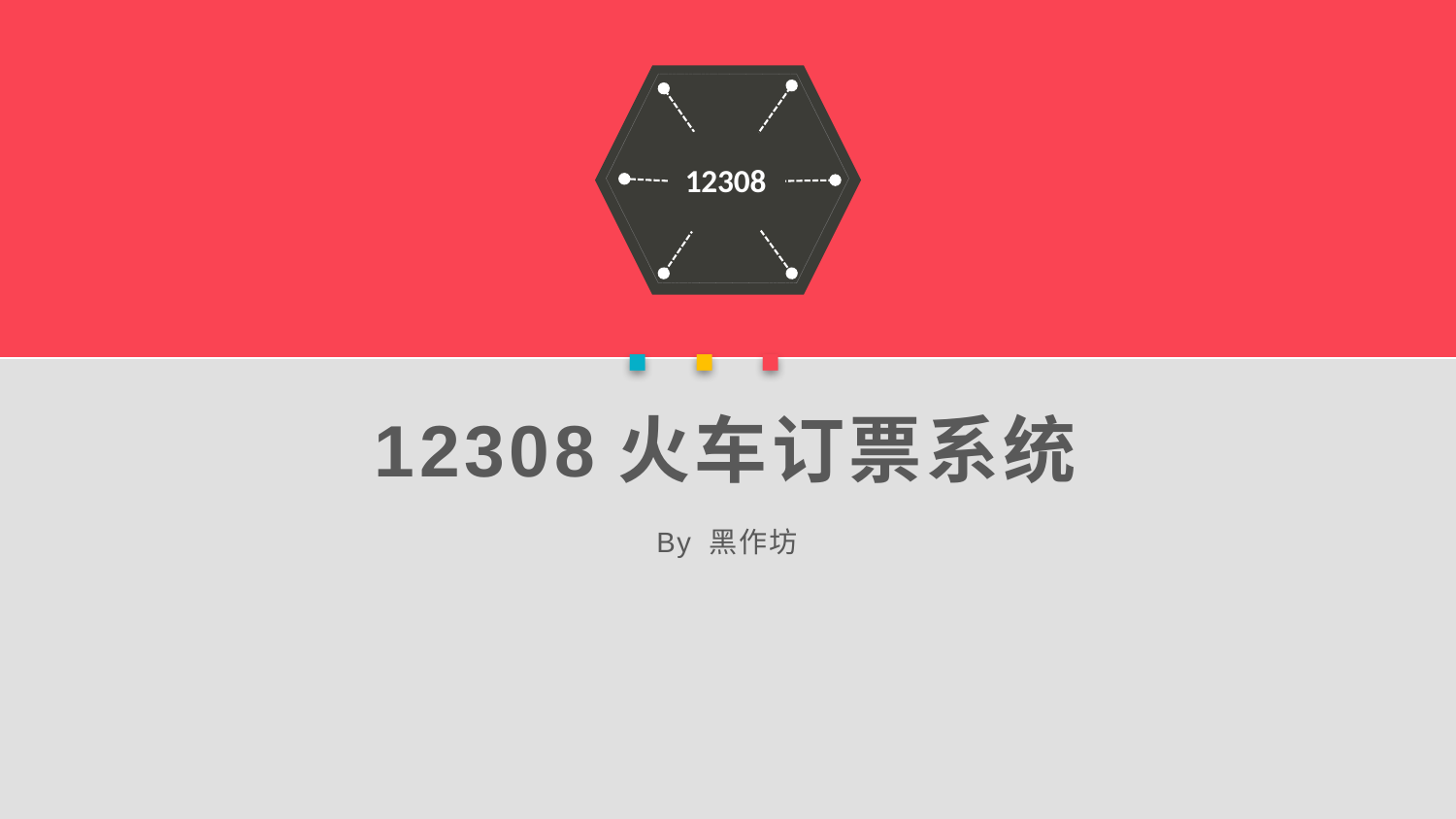

12308
· · ·
12308火车订票系统
By 黑作坊